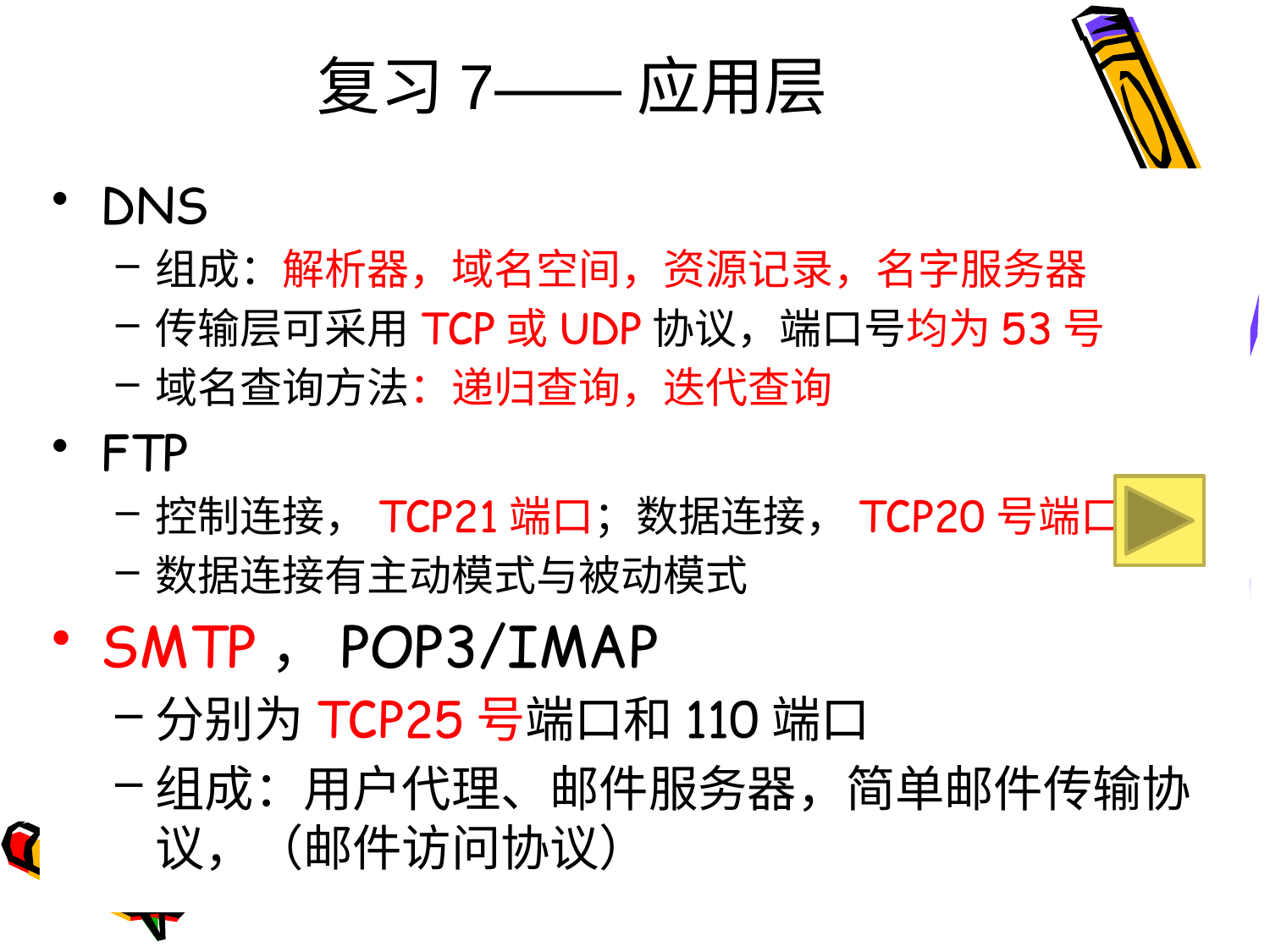

# 复习7——应用层
DNS
组成：解析器，域名空间，资源记录，名字服务器
传输层可采用TCP或UDP协议，端口号均为53号
域名查询方法：递归查询，迭代查询
FTP
控制连接，TCP21端口；数据连接，TCP20号端口
数据连接有主动模式与被动模式
SMTP，POP3/IMAP
分别为TCP25号端口和110端口
组成：用户代理、邮件服务器，简单邮件传输协议，（邮件访问协议）